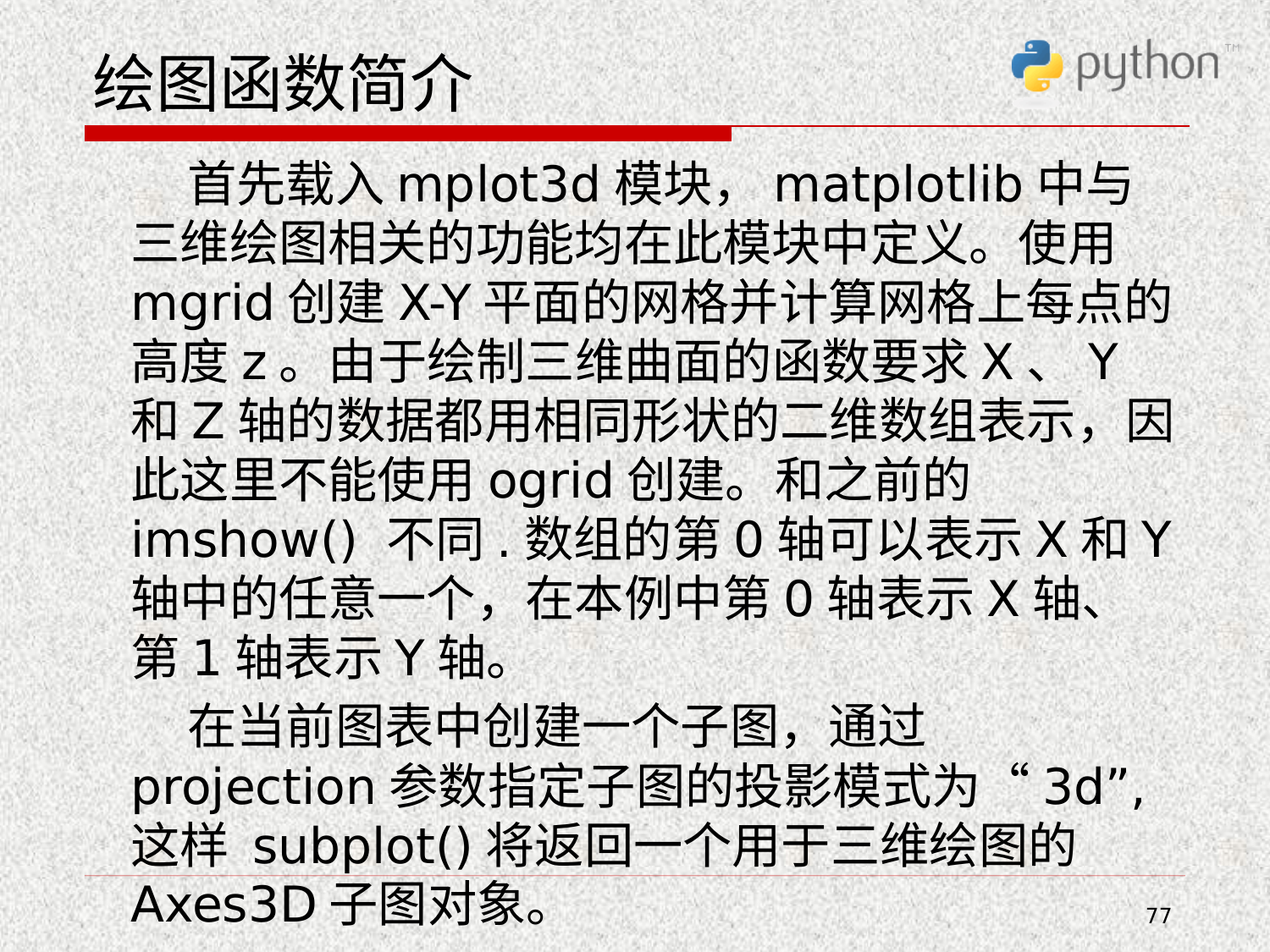

# 绘图函数简介
          首先载入mplot3d模块，matplotlib中与三维绘图相关的功能均在此模块中定义。使用 mgrid创建X-Y平面的网格并计算网格上每点的高度z。由于绘制三维曲面的函数要求X、Y 和Z轴的数据都用相同形状的二维数组表示，因此这里不能使用ogrid创建。和之前的imshow() 不同.数组的第0轴可以表示X和Y轴中的任意一个，在本例中第0轴表示X轴、第1轴表示Y轴。
          在当前图表中创建一个子图，通过projection参数指定子图的投影模式为“3d”,这样 subplot()将返回一个用于三维绘图的Axes3D子图对象。
77